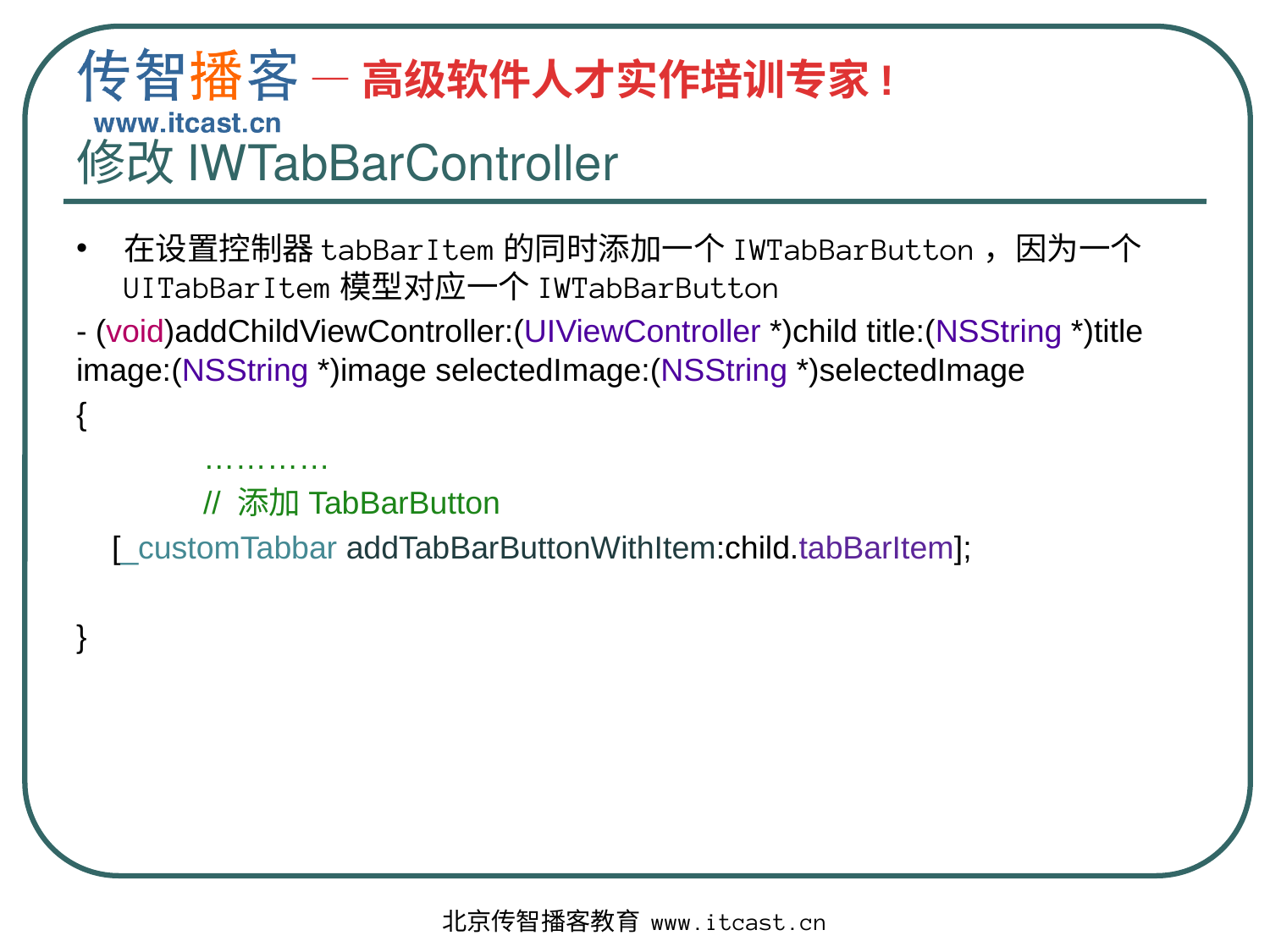

# 修改IWTabBarController
在设置控制器tabBarItem的同时添加一个IWTabBarButton，因为一个UITabBarItem模型对应一个IWTabBarButton
- (void)addChildViewController:(UIViewController *)child title:(NSString *)title image:(NSString *)image selectedImage:(NSString *)selectedImage
{
	…………
	// 添加TabBarButton
    [_customTabbar addTabBarButtonWithItem:child.tabBarItem];

}